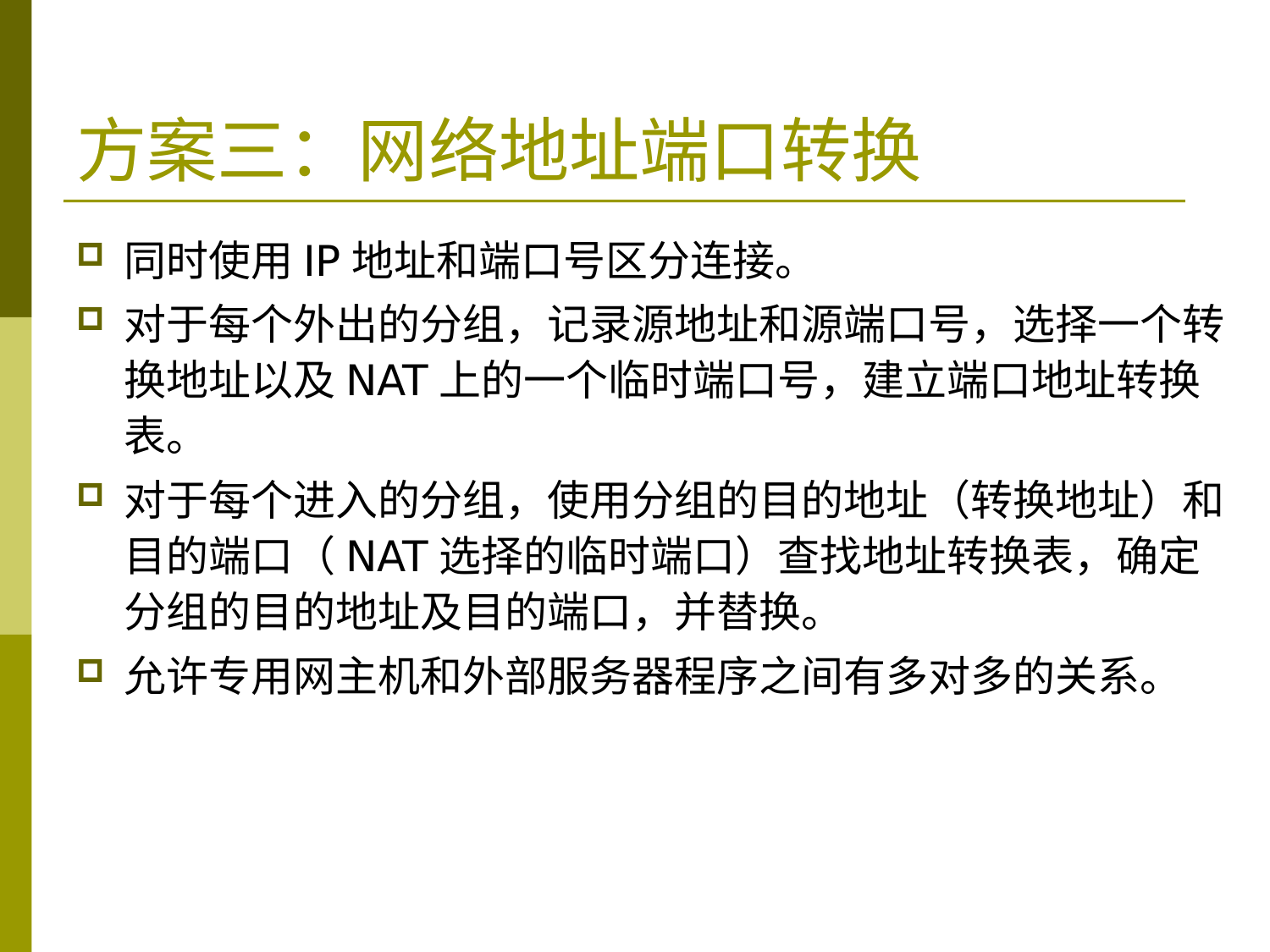

# 方案三：网络地址端口转换
同时使用IP地址和端口号区分连接。
对于每个外出的分组，记录源地址和源端口号，选择一个转换地址以及NAT上的一个临时端口号，建立端口地址转换表。
对于每个进入的分组，使用分组的目的地址（转换地址）和目的端口（NAT选择的临时端口）查找地址转换表，确定分组的目的地址及目的端口，并替换。
允许专用网主机和外部服务器程序之间有多对多的关系。